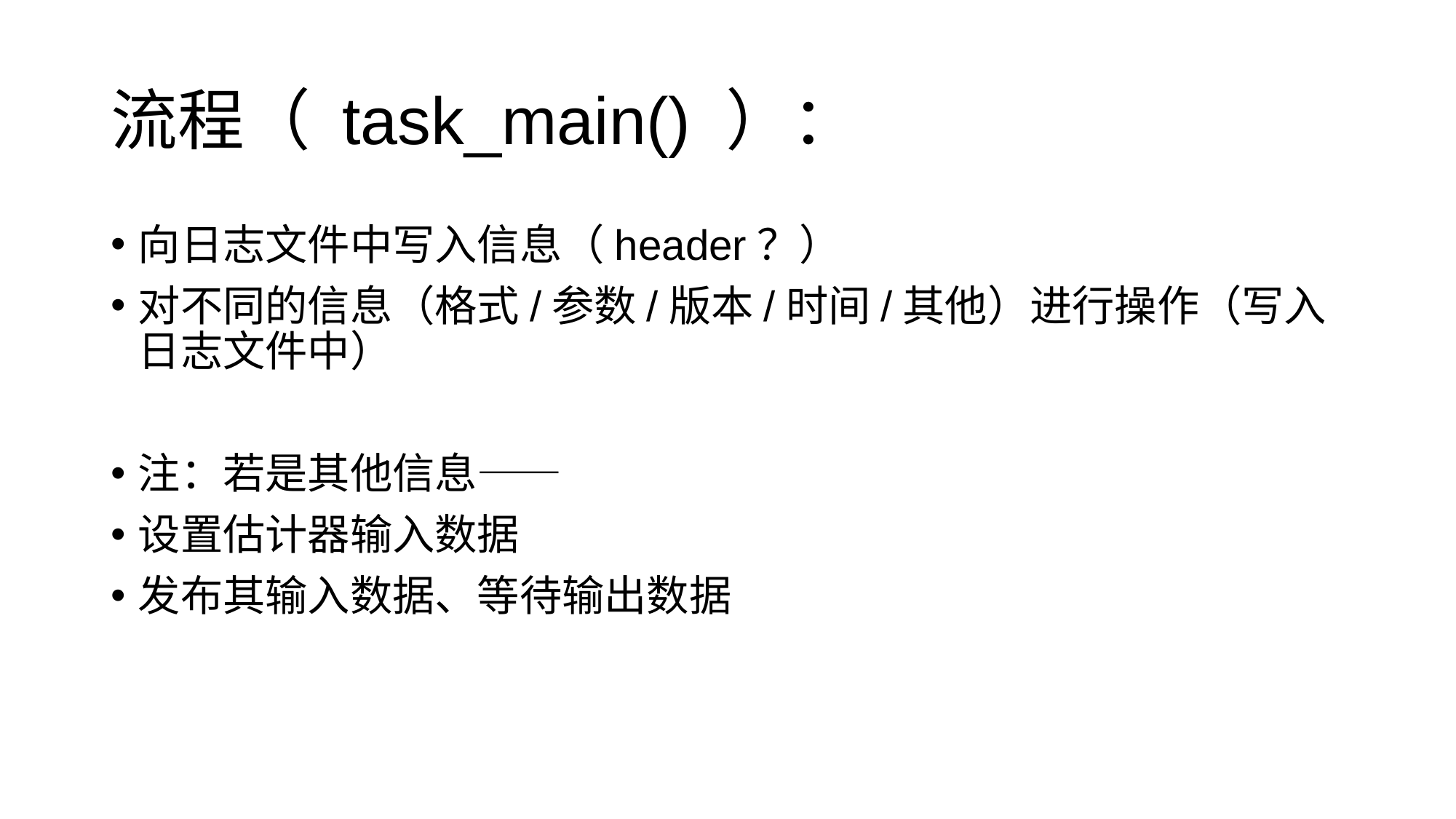

# 流程（ task_main() ）：
向日志文件中写入信息（header？）
对不同的信息（格式/参数/版本/时间/其他）进行操作（写入日志文件中）

注：若是其他信息——
设置估计器输入数据
发布其输入数据、等待输出数据